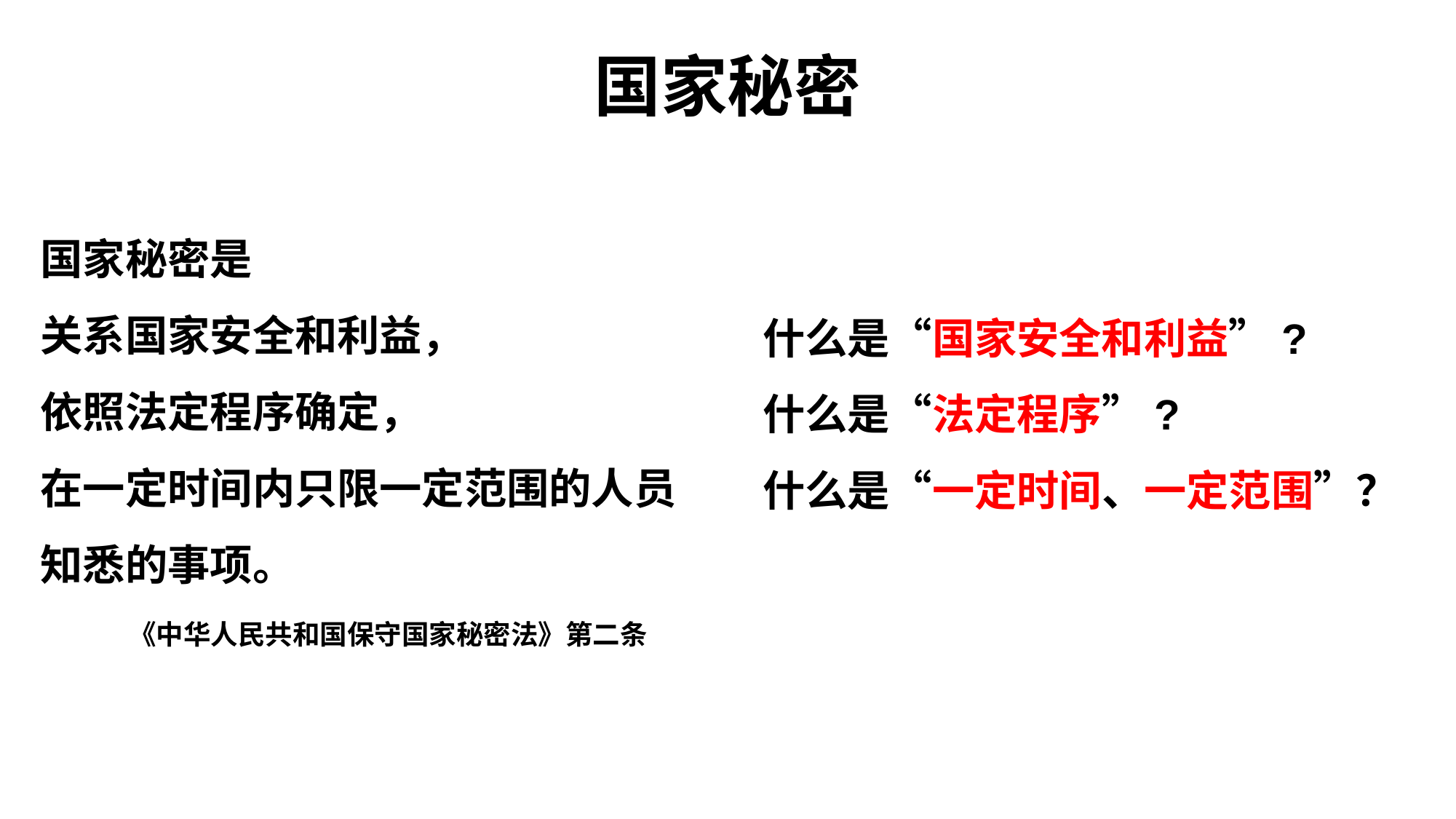

# 国家秘密
国家秘密是
关系国家安全和利益，
依照法定程序确定，
在一定时间内只限一定范围的人员
知悉的事项。
什么是“国家安全和利益”?
什么是“法定程序”?
什么是“一定时间、一定范围”？
《中华人民共和国保守国家秘密法》第二条